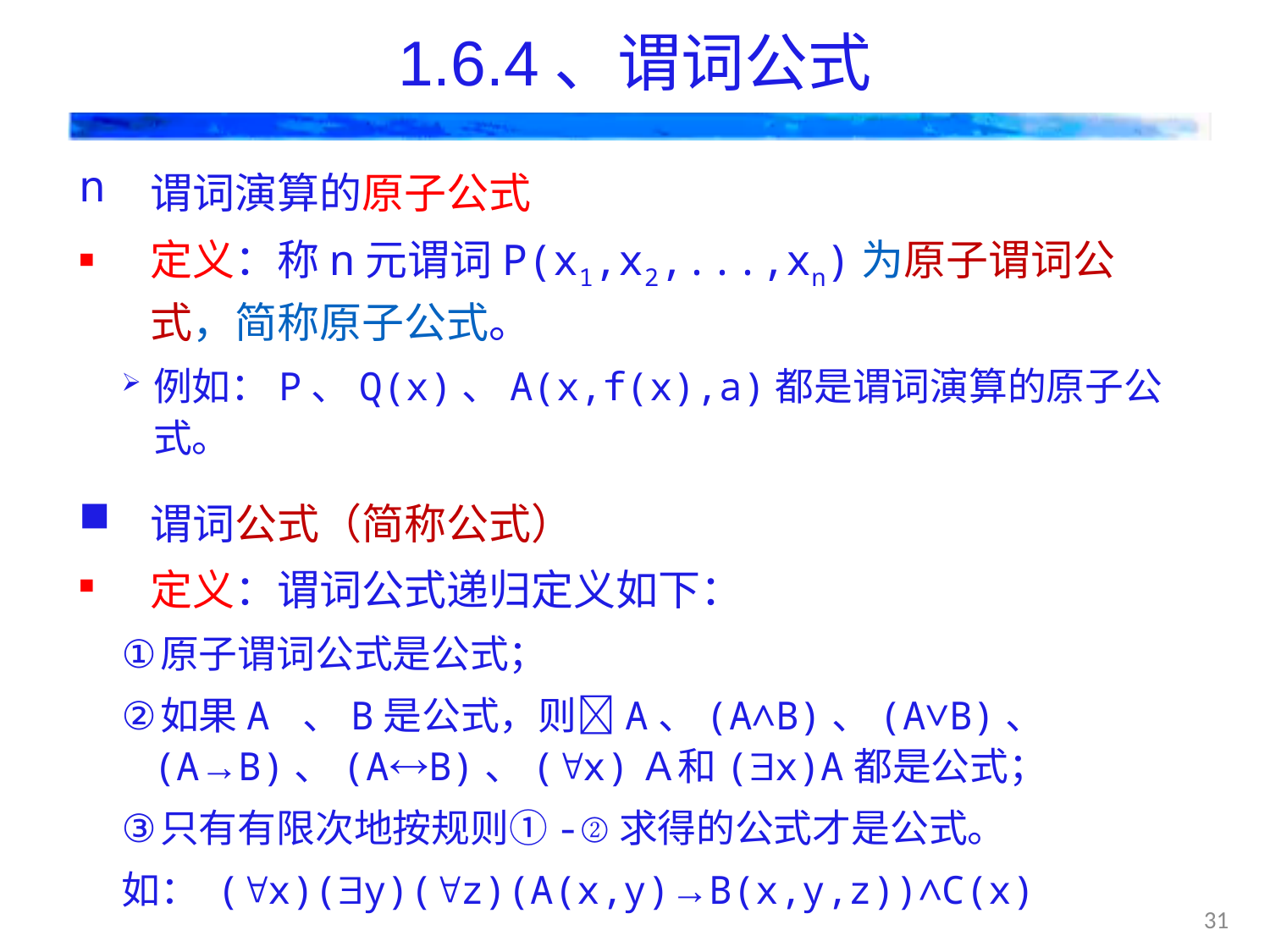

# 1.6.4、谓词公式
谓词演算的原子公式
定义：称n元谓词P(x1,x2,...,xn)为原子谓词公式，简称原子公式。
例如：P、Q(x)、A(x,f(x),a)都是谓词演算的原子公式。
谓词公式（简称公式）
定义：谓词公式递归定义如下：
原子谓词公式是公式；
如果A 、B是公式，则¬A、(A∧B)、(A∨B)、 (A→B)、(A↔B)、(∀x)Ａ和(∃x)A都是公式；
只有有限次地按规则①-②求得的公式才是公式。
如： (∀x)(∃y)(∀z)(A(x,y)→B(x,y,z))∧C(x)

31